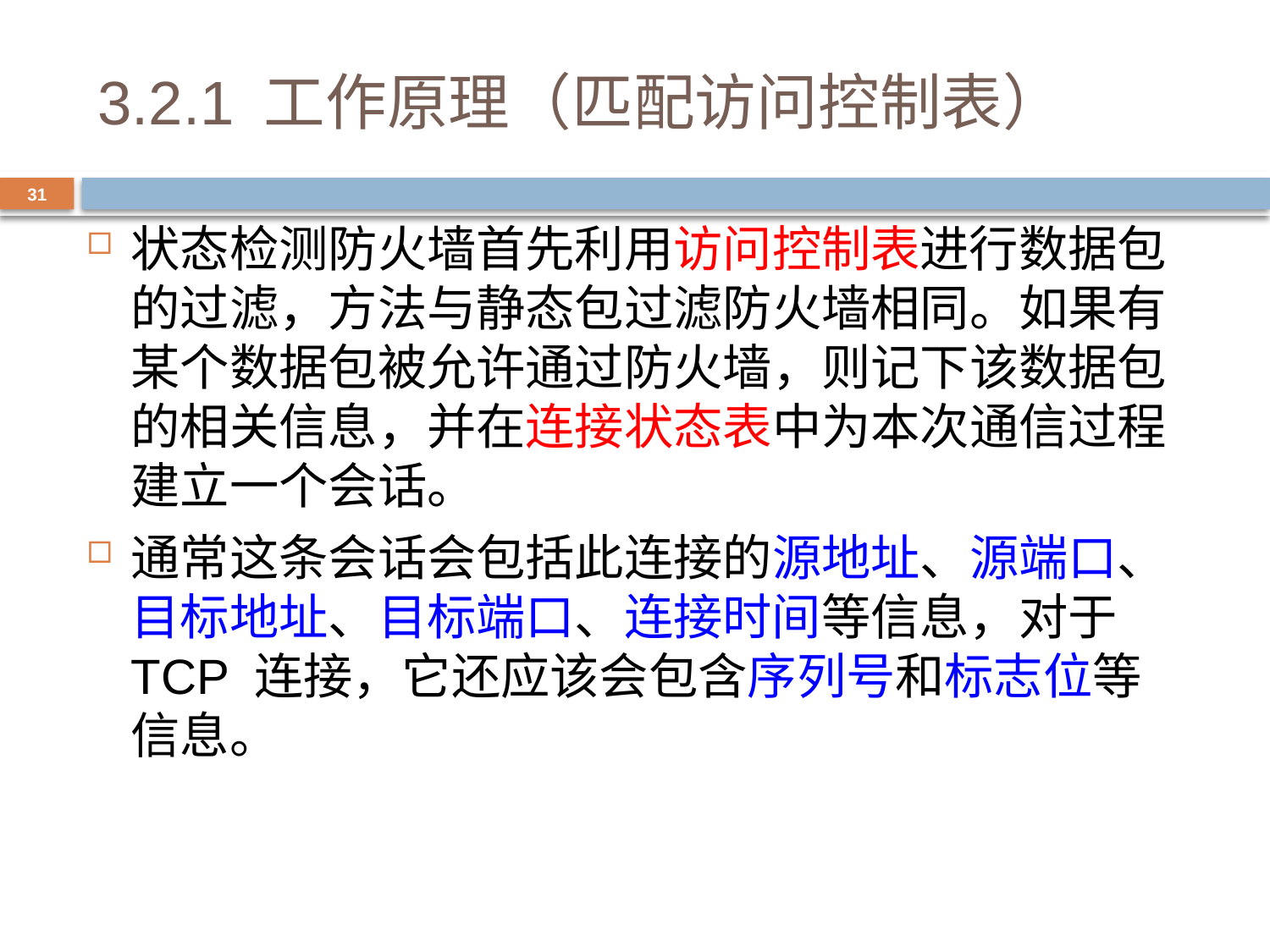

# 3.2.1 工作原理（匹配访问控制表）
31
状态检测防火墙首先利用访问控制表进行数据包的过滤，方法与静态包过滤防火墙相同。如果有某个数据包被允许通过防火墙，则记下该数据包的相关信息，并在连接状态表中为本次通信过程建立一个会话。
通常这条会话会包括此连接的源地址、源端口、目标地址、目标端口、连接时间等信息，对于TCP 连接，它还应该会包含序列号和标志位等信息。